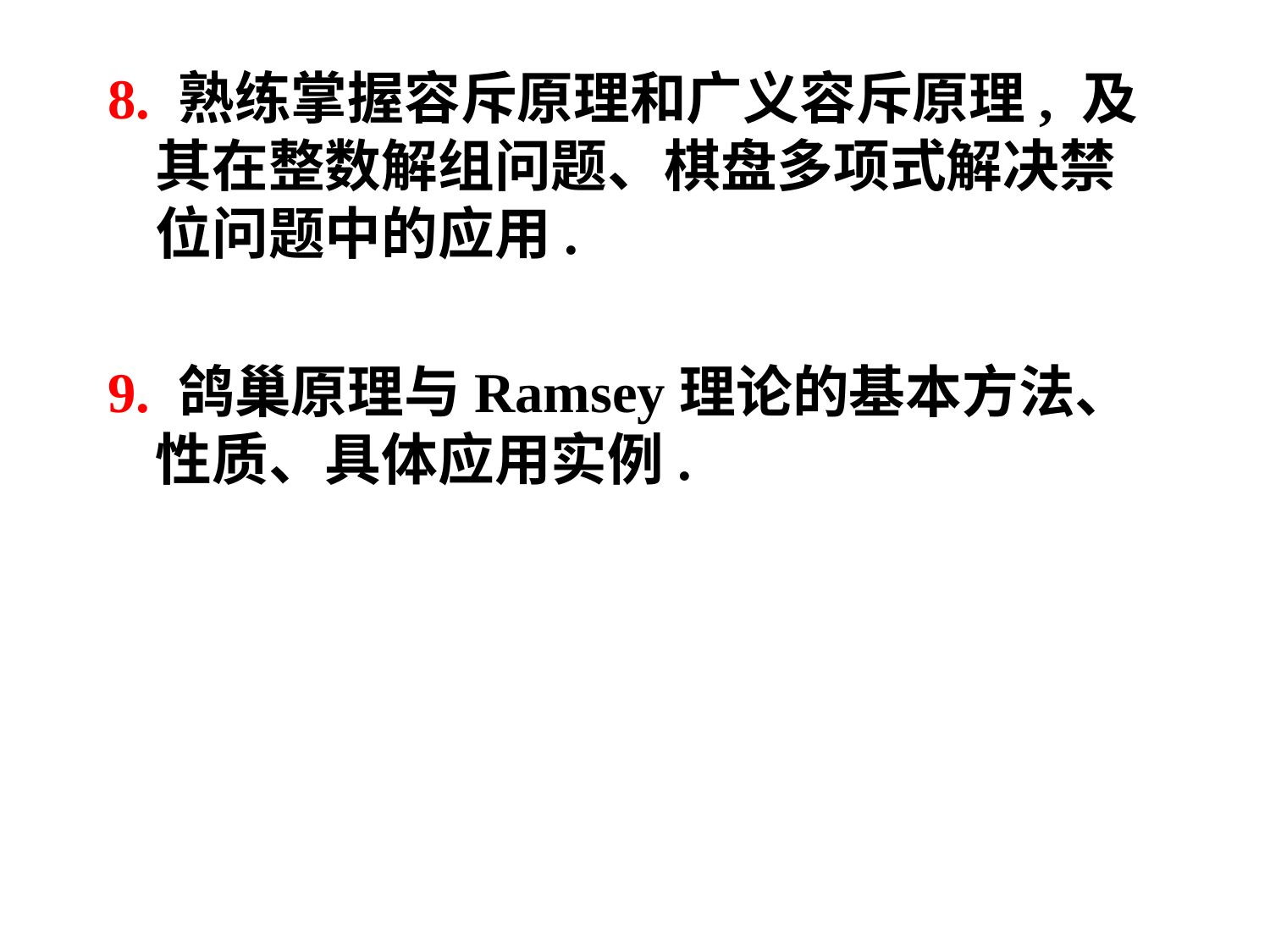

8. 熟练掌握容斥原理和广义容斥原理, 及其在整数解组问题、棋盘多项式解决禁位问题中的应用.

9. 鸽巢原理与Ramsey理论的基本方法、性质、具体应用实例.